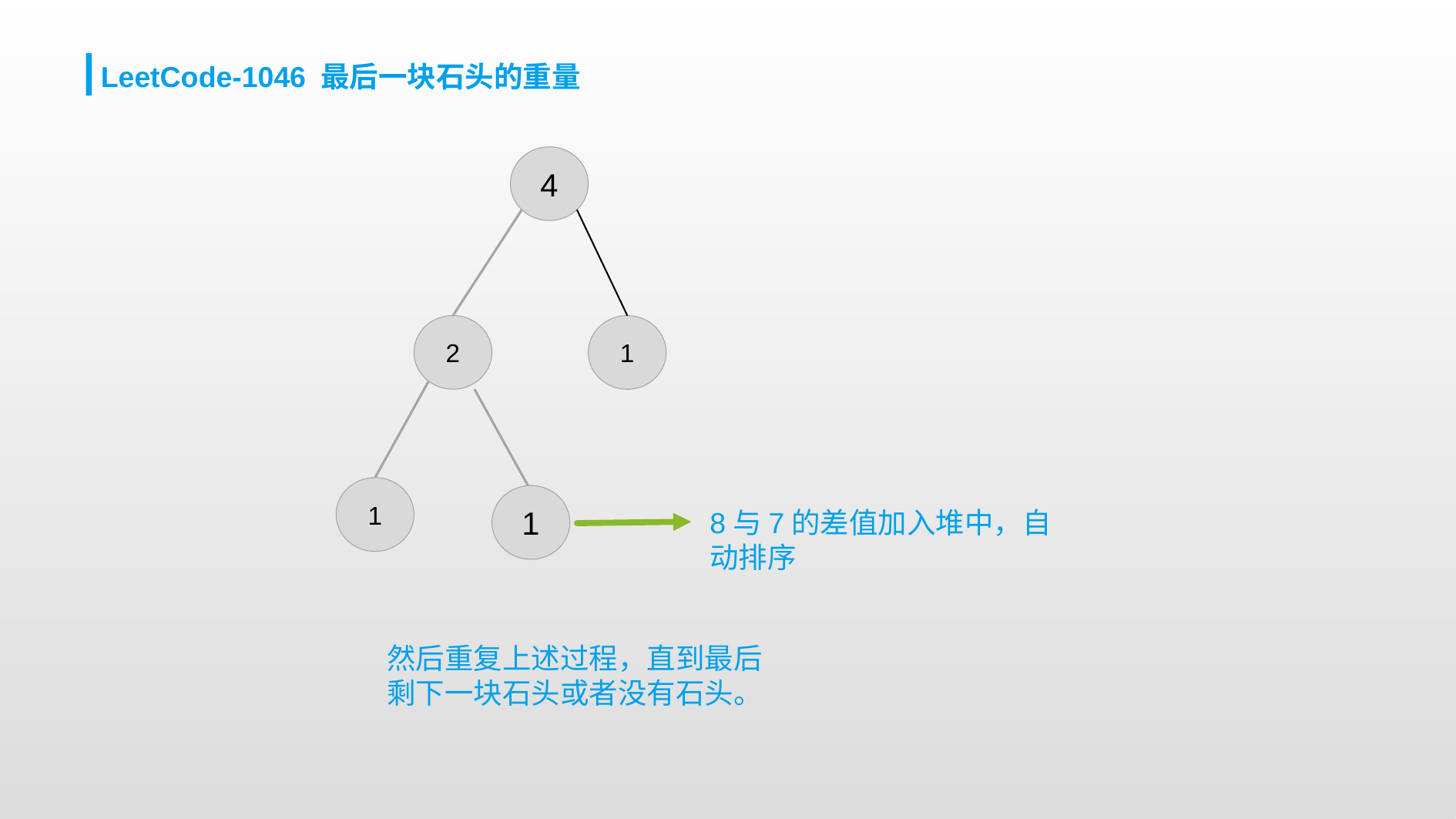

LeetCode-1046 最后一块石头的重量
4
2
1
1
1
8与7的差值加入堆中，自动排序
然后重复上述过程，直到最后剩下一块石头或者没有石头。